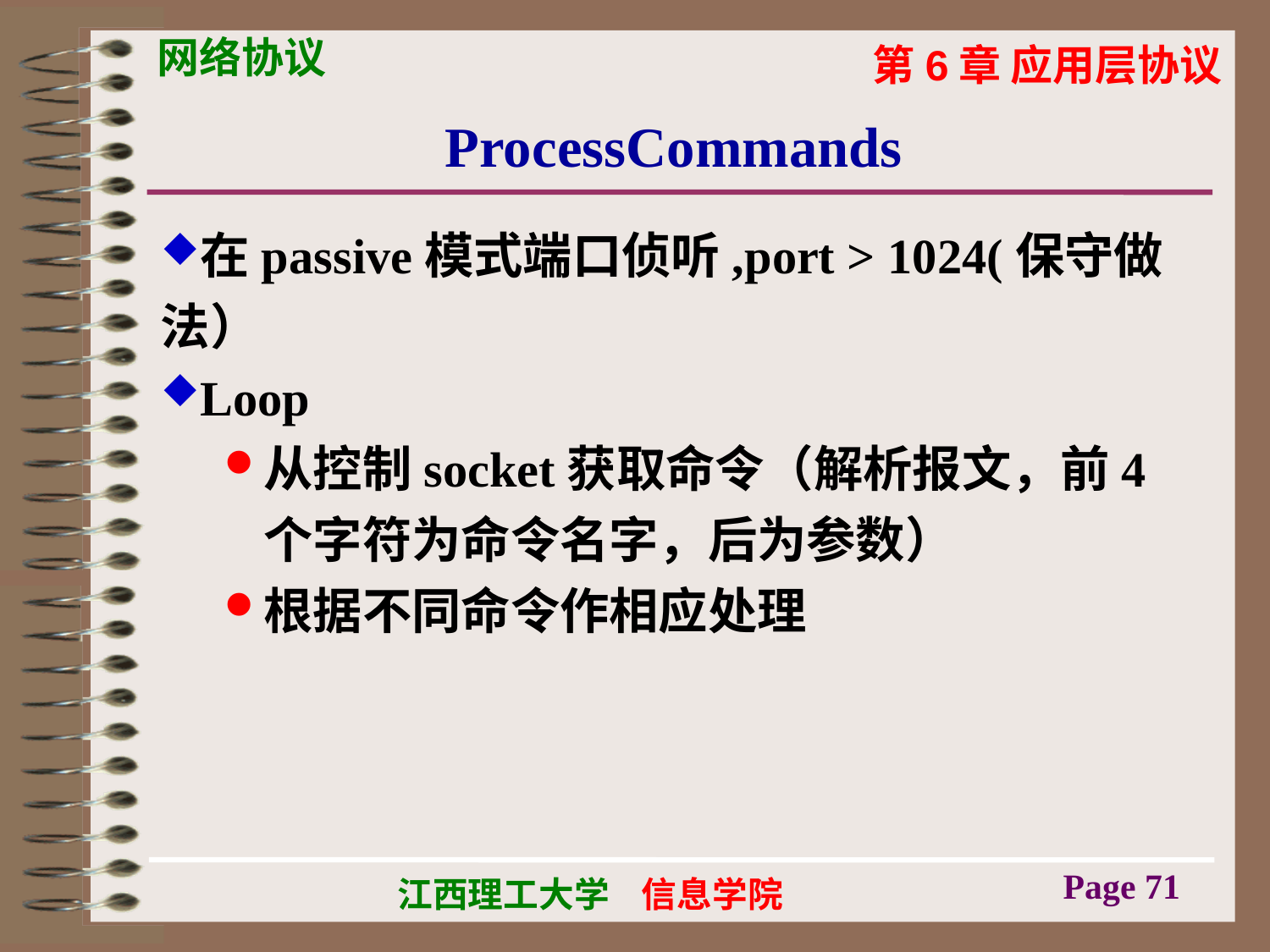

# ProcessCommands
在passive模式端口侦听,port > 1024(保守做法）
Loop
从控制socket获取命令（解析报文，前4个字符为命令名字，后为参数）
根据不同命令作相应处理

Page 71